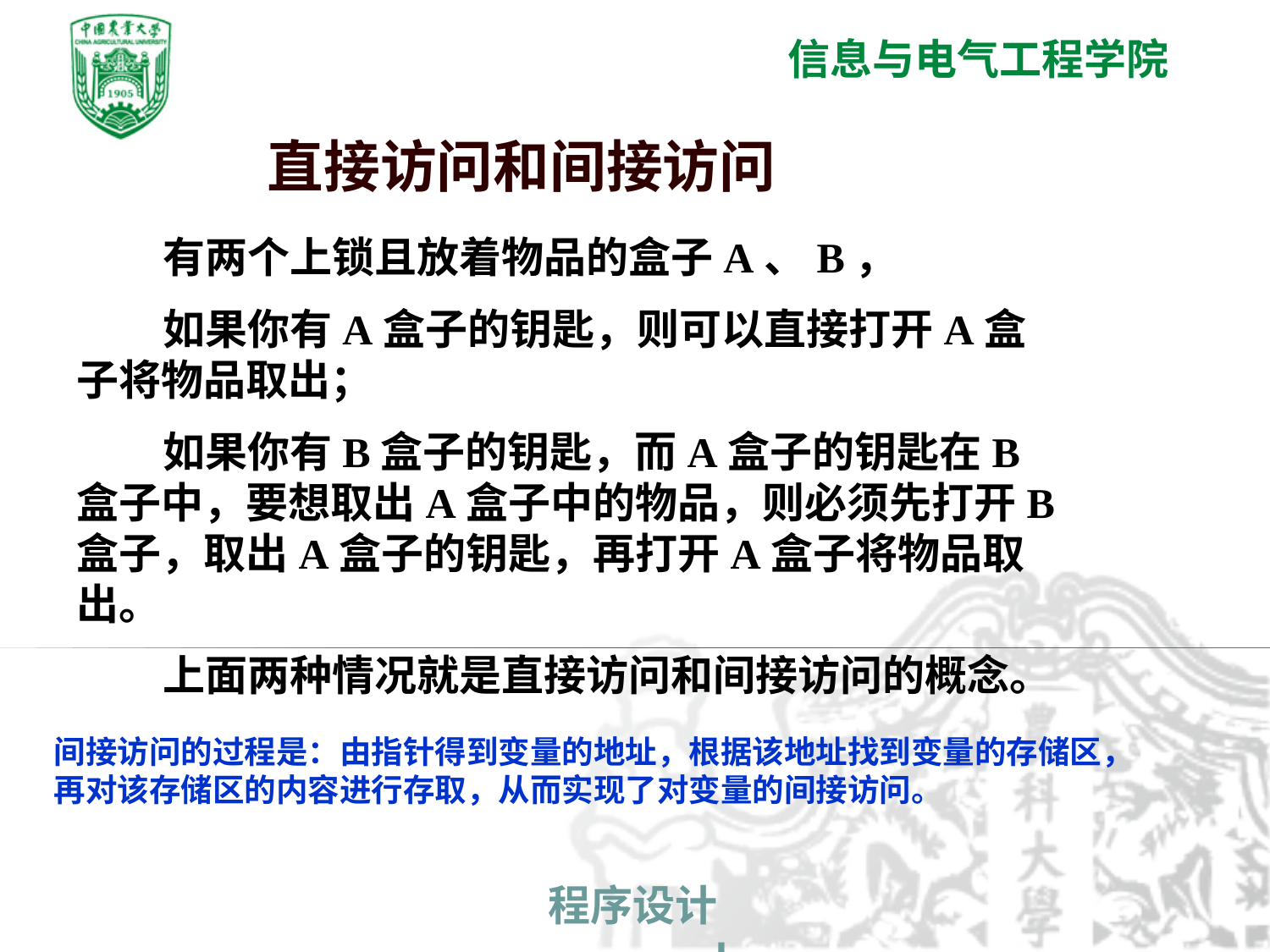

直接访问和间接访问
        有两个上锁且放着物品的盒子A、B，
        如果你有A盒子的钥匙，则可以直接打开A盒子将物品取出；
        如果你有B盒子的钥匙，而A盒子的钥匙在B盒子中，要想取出A盒子中的物品，则必须先打开B盒子，取出A盒子的钥匙，再打开A盒子将物品取出。
        上面两种情况就是直接访问和间接访问的概念。
间接访问的过程是：由指针得到变量的地址，根据该地址找到变量的存储区，再对该存储区的内容进行存取，从而实现了对变量的间接访问。